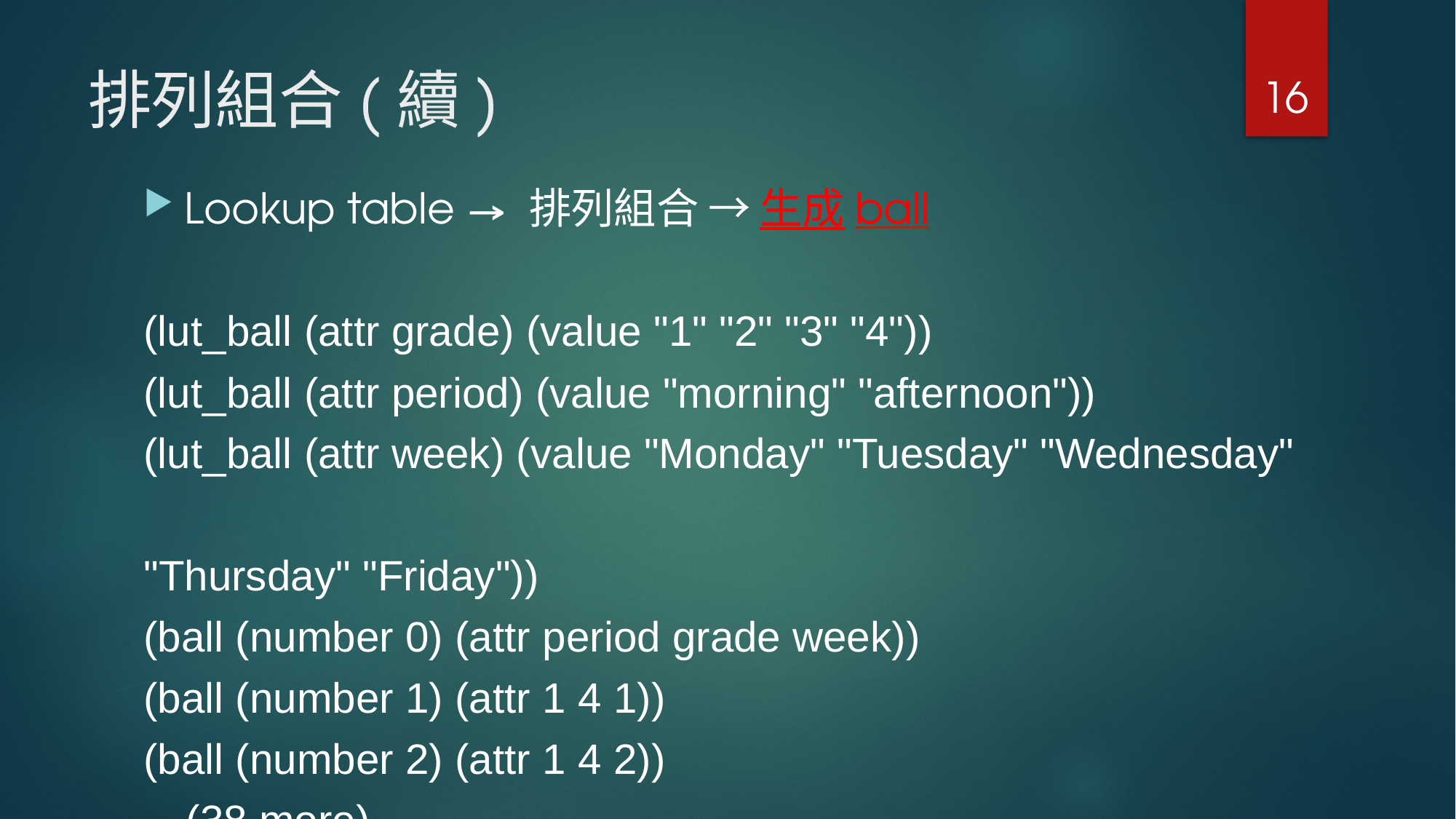

16
# 排列組合(續)
Lookup table → 排列組合 → 生成ball

(lut_ball (attr grade) (value "1" "2" "3" "4"))
(lut_ball (attr period) (value "morning" "afternoon"))
(lut_ball (attr week) (value "Monday" "Tuesday" "Wednesday" 									"Thursday" "Friday"))
(ball (number 0) (attr period grade week))
(ball (number 1) (attr 1 4 1))
(ball (number 2) (attr 1 4 2))
…(38 more)